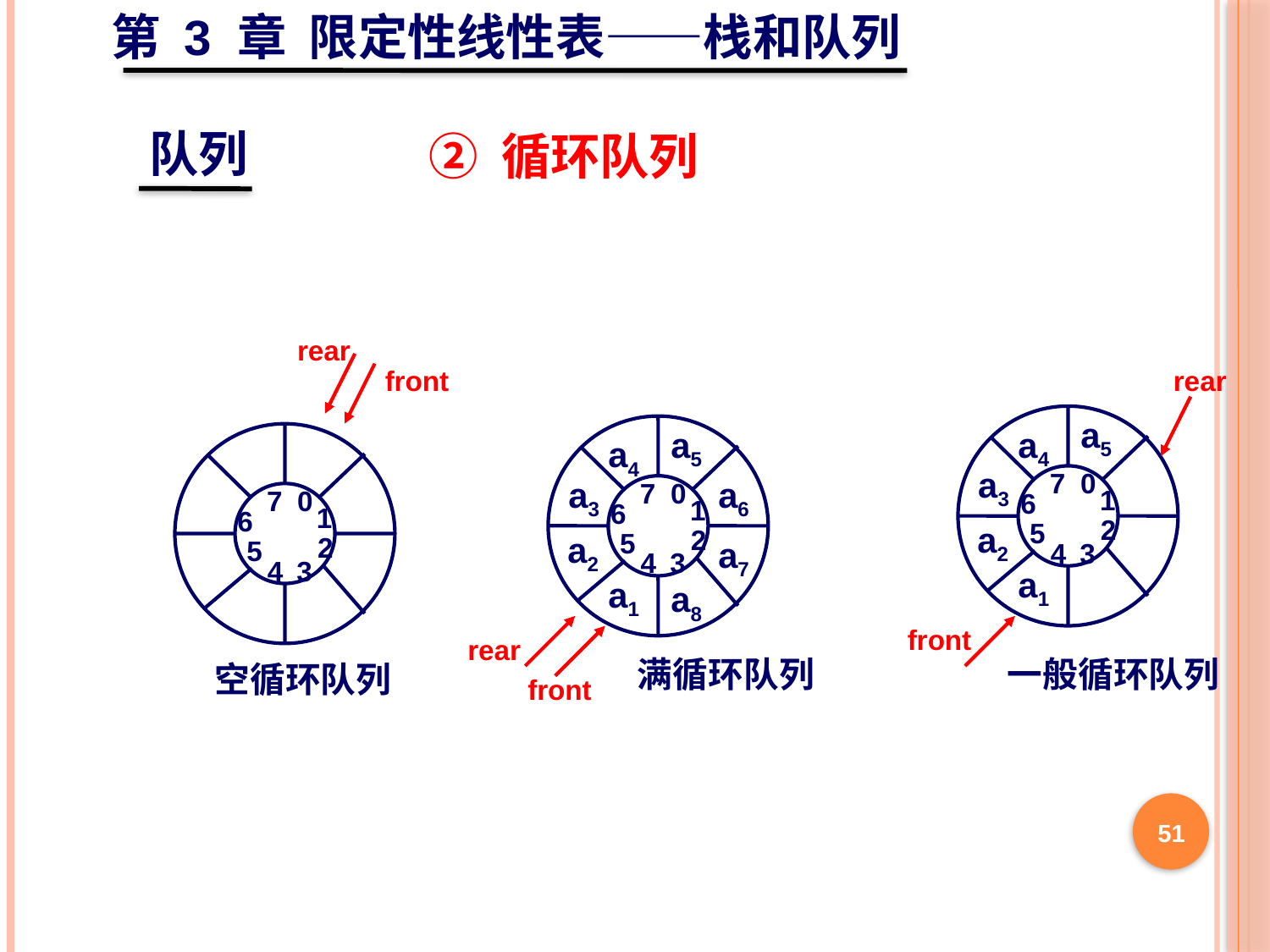

第 3 章  限定性线性表——栈和队列
队列
② 循环队列
rear

front

7
0

1
6
2
5

4
3

空循环队列
rear

7
0

1
6
2
5

4
3

a5
a4
a3
a2
a1
front

一般循环队列

7
0

1
6
2
5

4
3

a5
a4
a3
a6
a2
a7
a1
a8

rear

满循环队列
front
51